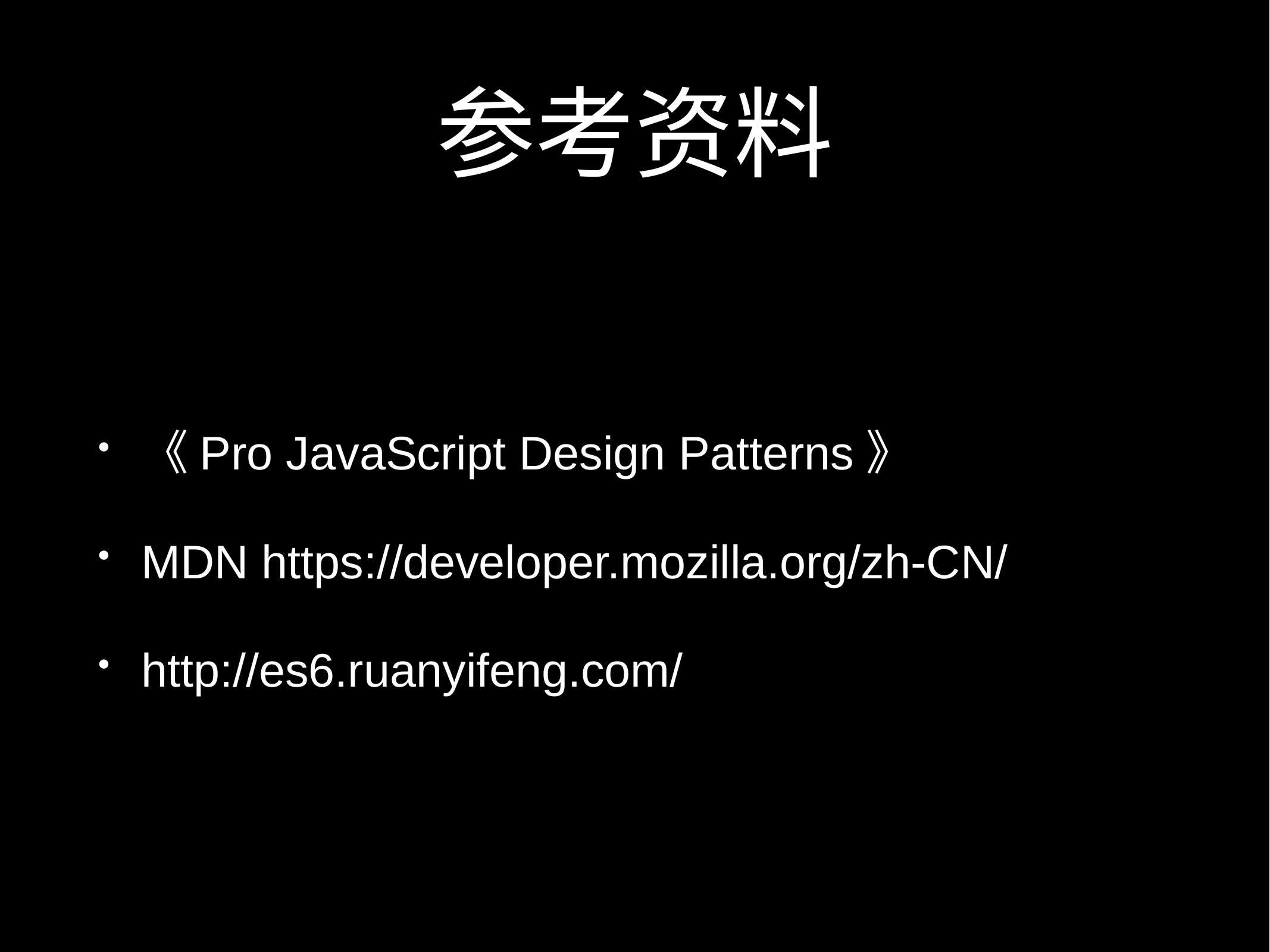

# 参考资料
《Pro JavaScript Design Patterns》
MDN https://developer.mozilla.org/zh-CN/
http://es6.ruanyifeng.com/